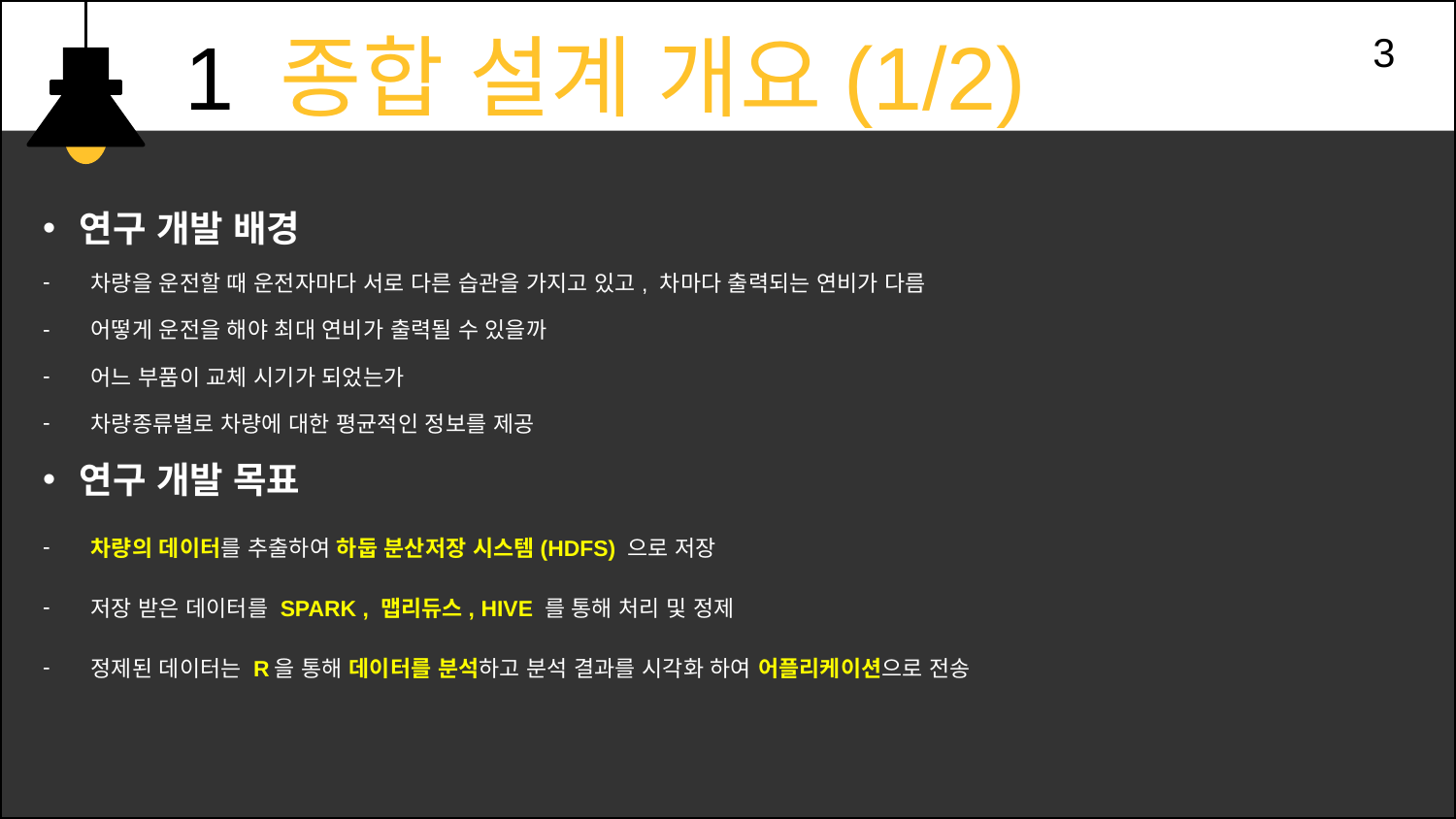

1 종합 설계 개요(1/2)
3
연구 개발 배경
 차량을 운전할 때 운전자마다 서로 다른 습관을 가지고 있고, 차마다 출력되는 연비가 다름
 어떻게 운전을 해야 최대 연비가 출력될 수 있을까
 어느 부품이 교체 시기가 되었는가
 차량종류별로 차량에 대한 평균적인 정보를 제공
연구 개발 목표
 차량의 데이터를 추출하여 하둡 분산저장 시스템(HDFS) 으로 저장
 저장 받은 데이터를 SPARK , 맵리듀스, HIVE 를 통해 처리 및 정제
 정제된 데이터는 R을 통해 데이터를 분석하고 분석 결과를 시각화 하여 어플리케이션으로 전송